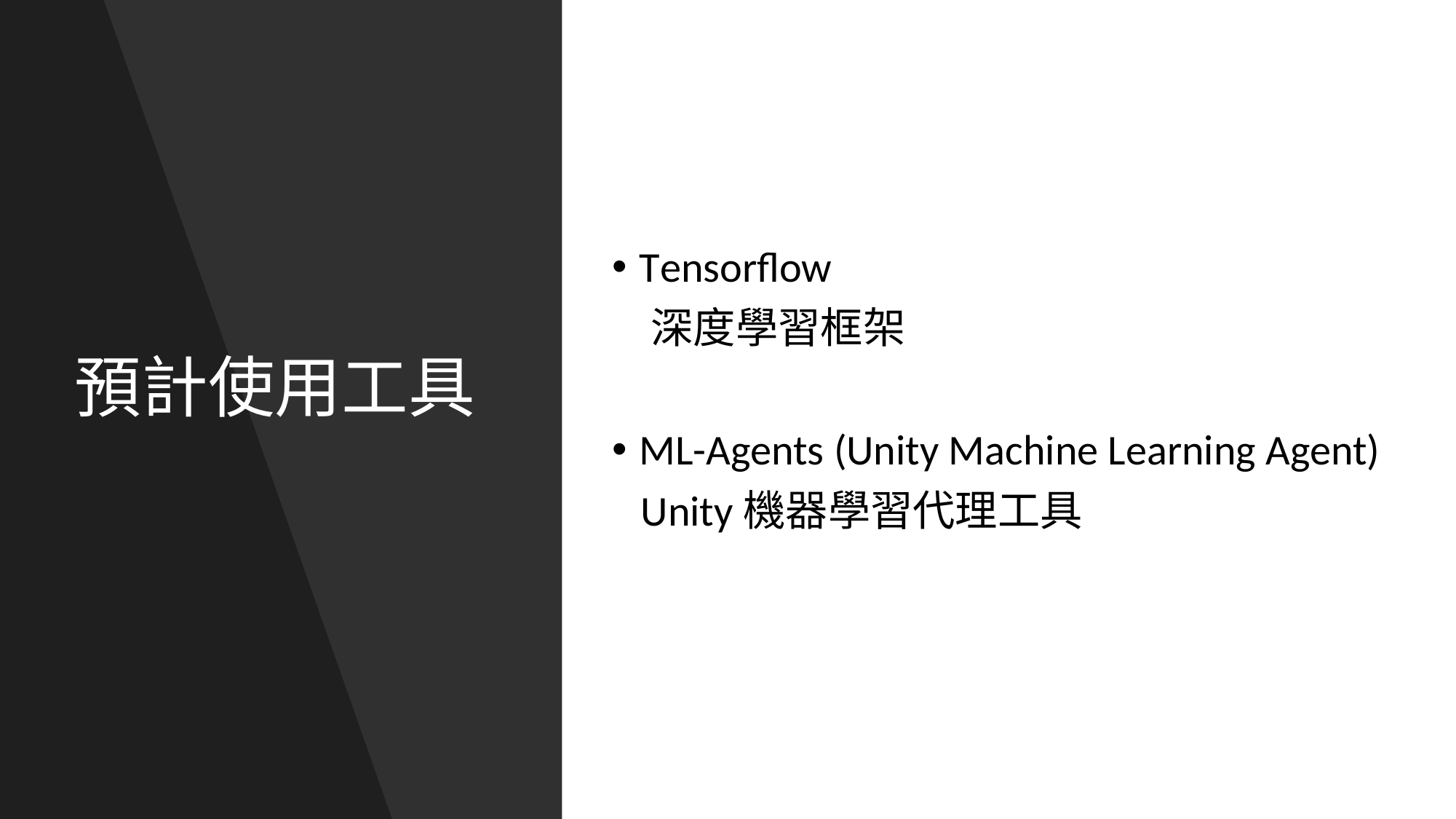

# 預計使用工具
Tensorflow
   深度學習框架

ML-Agents (Unity Machine Learning Agent)
   Unity機器學習代理工具